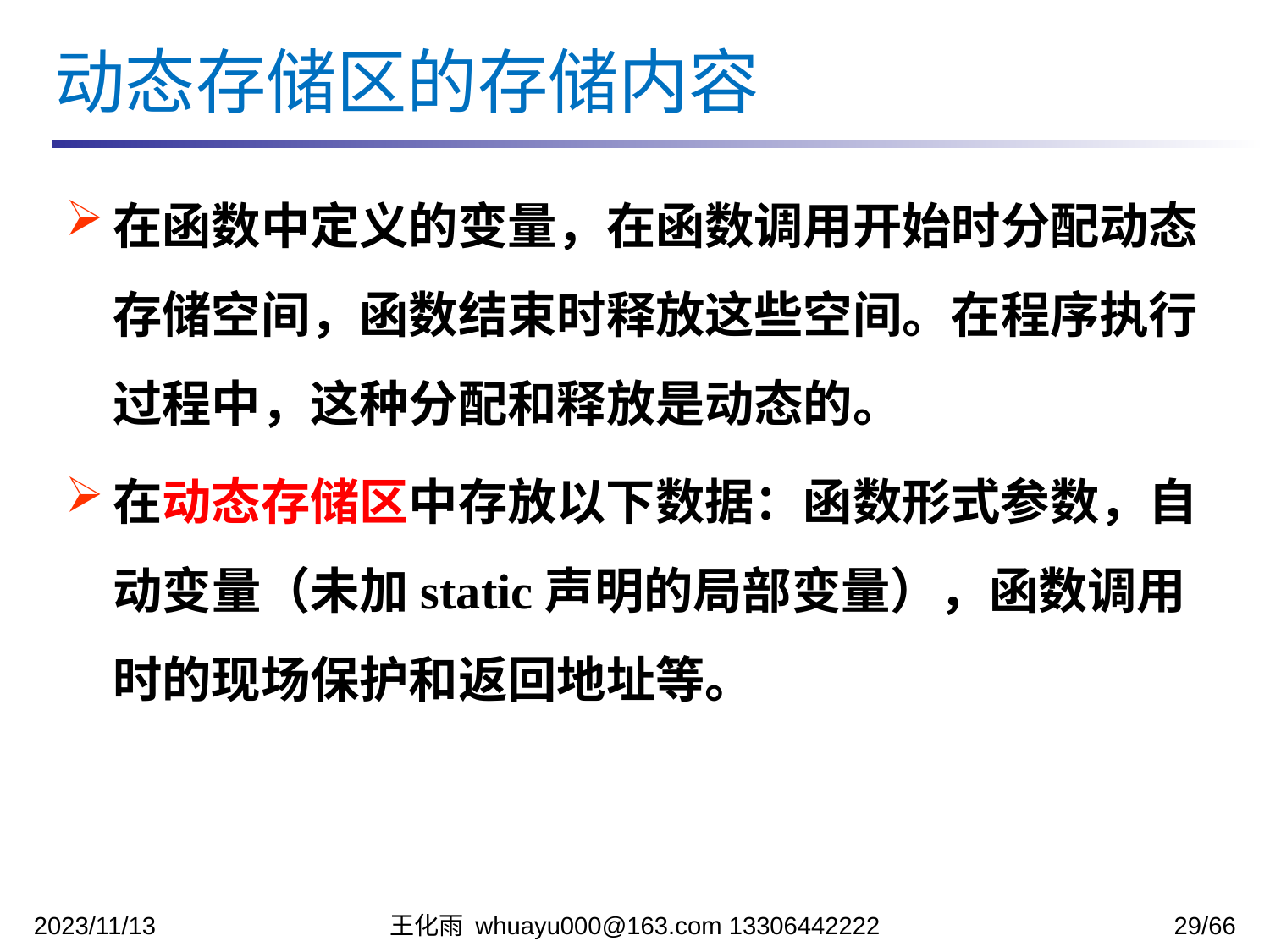

动态存储区的存储内容
在函数中定义的变量，在函数调用开始时分配动态存储空间，函数结束时释放这些空间。在程序执行过程中，这种分配和释放是动态的。
在动态存储区中存放以下数据：函数形式参数，自动变量（未加static声明的局部变量），函数调用时的现场保护和返回地址等。
2023/11/13
王化雨 whuayu000@163.com 13306442222
29/66